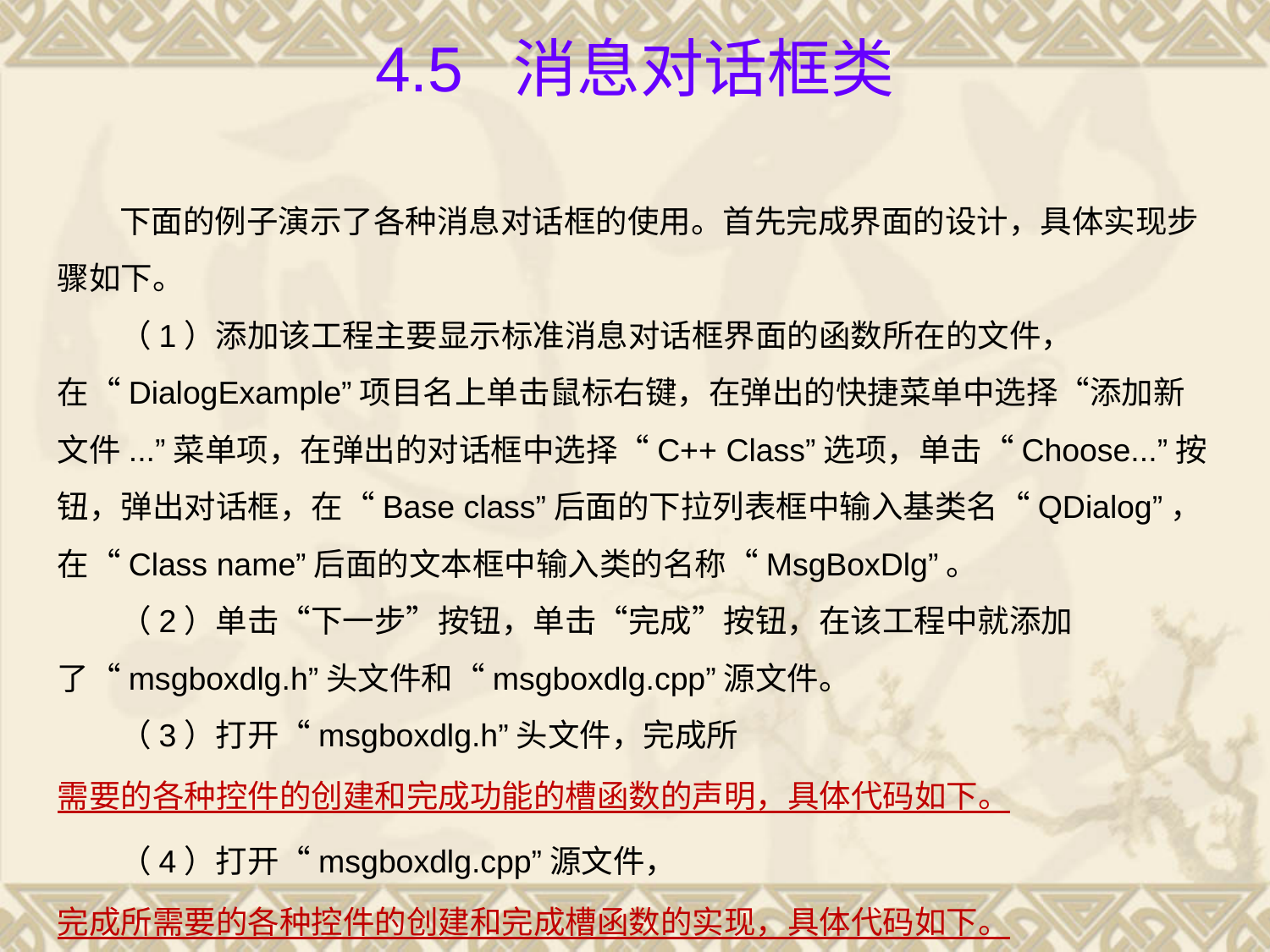

# 4.5  消息对话框类
下面的例子演示了各种消息对话框的使用。首先完成界面的设计，具体实现步骤如下。
（1）添加该工程主要显示标准消息对话框界面的函数所在的文件，在“DialogExample”项目名上单击鼠标右键，在弹出的快捷菜单中选择“添加新文件...”菜单项，在弹出的对话框中选择“C++ Class”选项，单击“Choose...”按钮，弹出对话框，在“Base class”后面的下拉列表框中输入基类名“QDialog”，在“Class name”后面的文本框中输入类的名称“MsgBoxDlg”。
（2）单击“下一步”按钮，单击“完成”按钮，在该工程中就添加了“msgboxdlg.h”头文件和“msgboxdlg.cpp”源文件。
（3）打开“msgboxdlg.h”头文件，完成所需要的各种控件的创建和完成功能的槽函数的声明，具体代码如下。
（4）打开“msgboxdlg.cpp”源文件，完成所需要的各种控件的创建和完成槽函数的实现，具体代码如下。